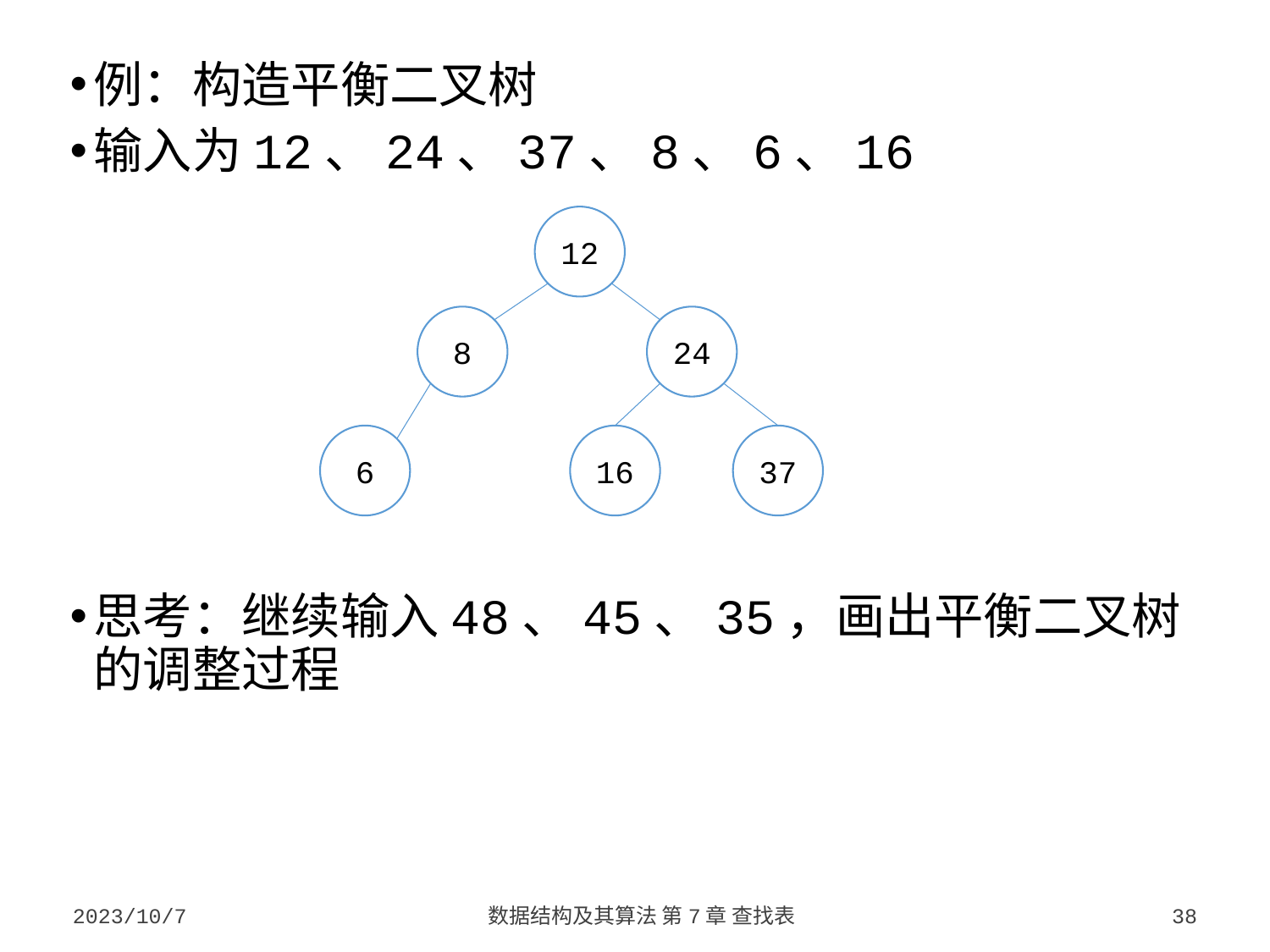

例：构造平衡二叉树
输入为12、24、37、8、6、16

思考：继续输入48、45、35，画出平衡二叉树的调整过程
12
8
24
6
16
37
2023/10/7
数据结构及其算法 第7章 查找表
38